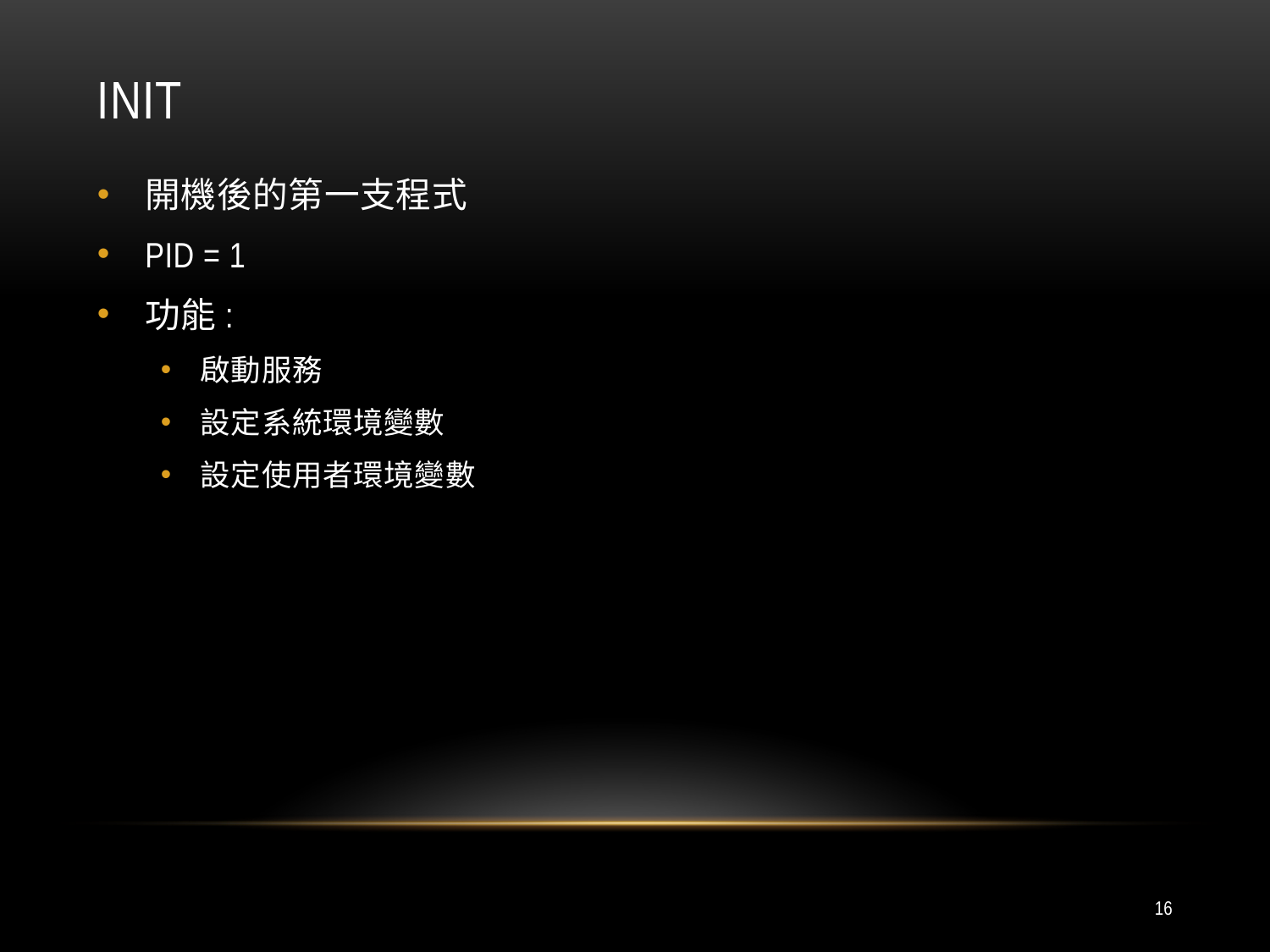

# init
開機後的第一支程式
PID = 1
功能:
啟動服務
設定系統環境變數
設定使用者環境變數

16